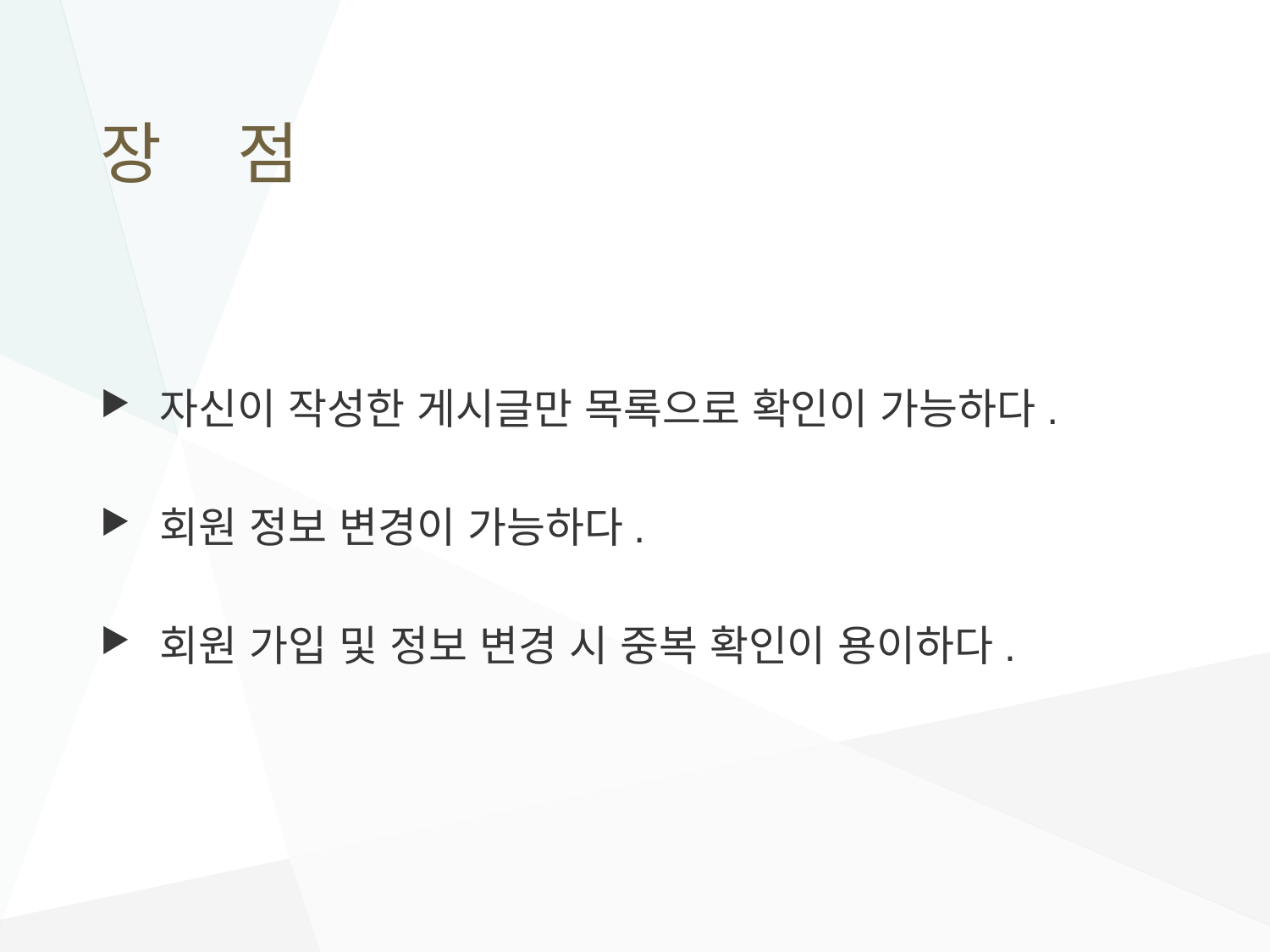

장    점
 자신이 작성한 게시글만 목록으로 확인이 가능하다.

 회원 정보 변경이 가능하다.

 회원 가입 및 정보 변경 시 중복 확인이 용이하다.